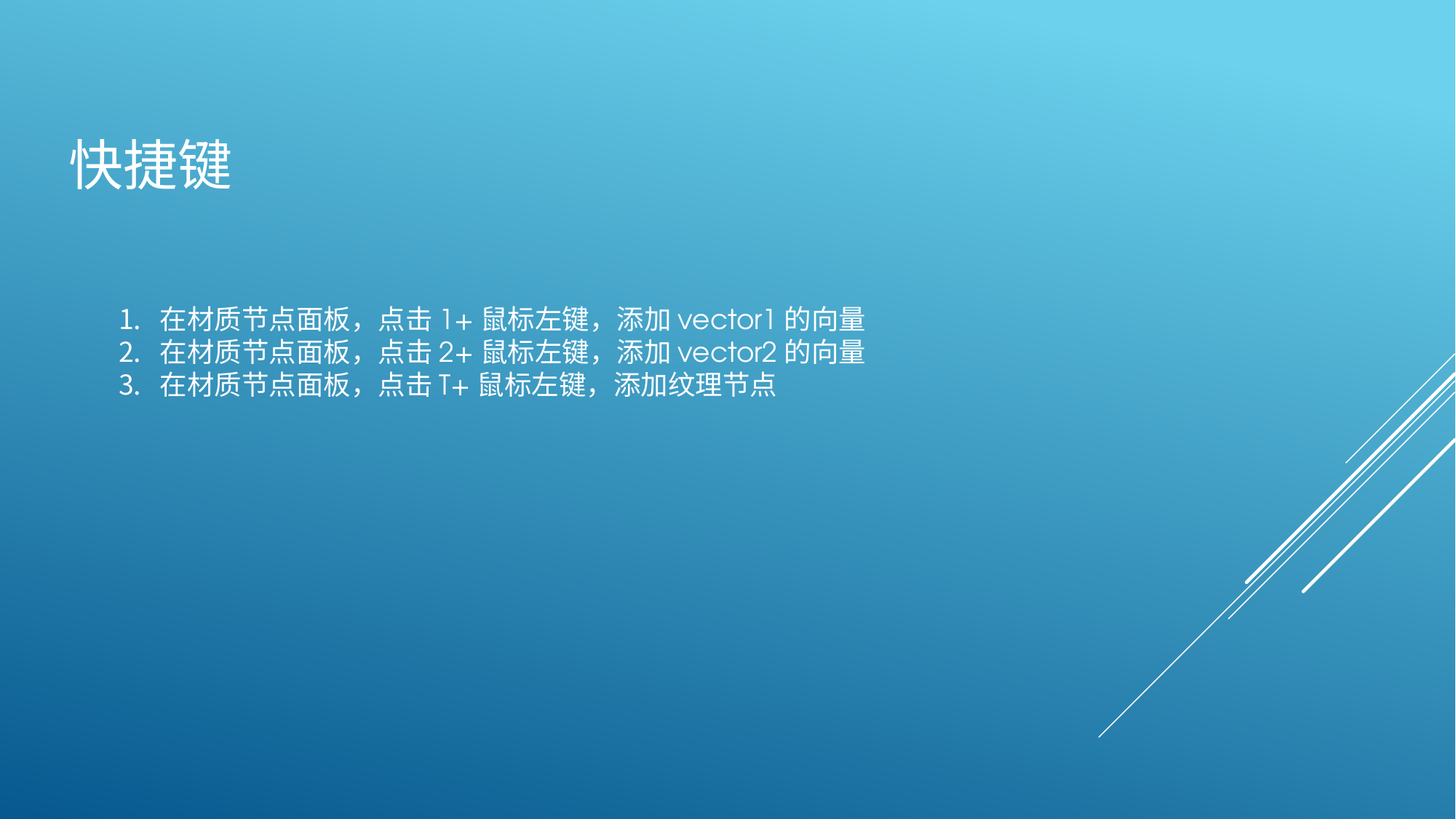

# 快捷键
在材质节点面板，点击1+鼠标左键，添加vector1的向量
在材质节点面板，点击2+鼠标左键，添加vector2的向量
在材质节点面板，点击T+鼠标左键，添加纹理节点